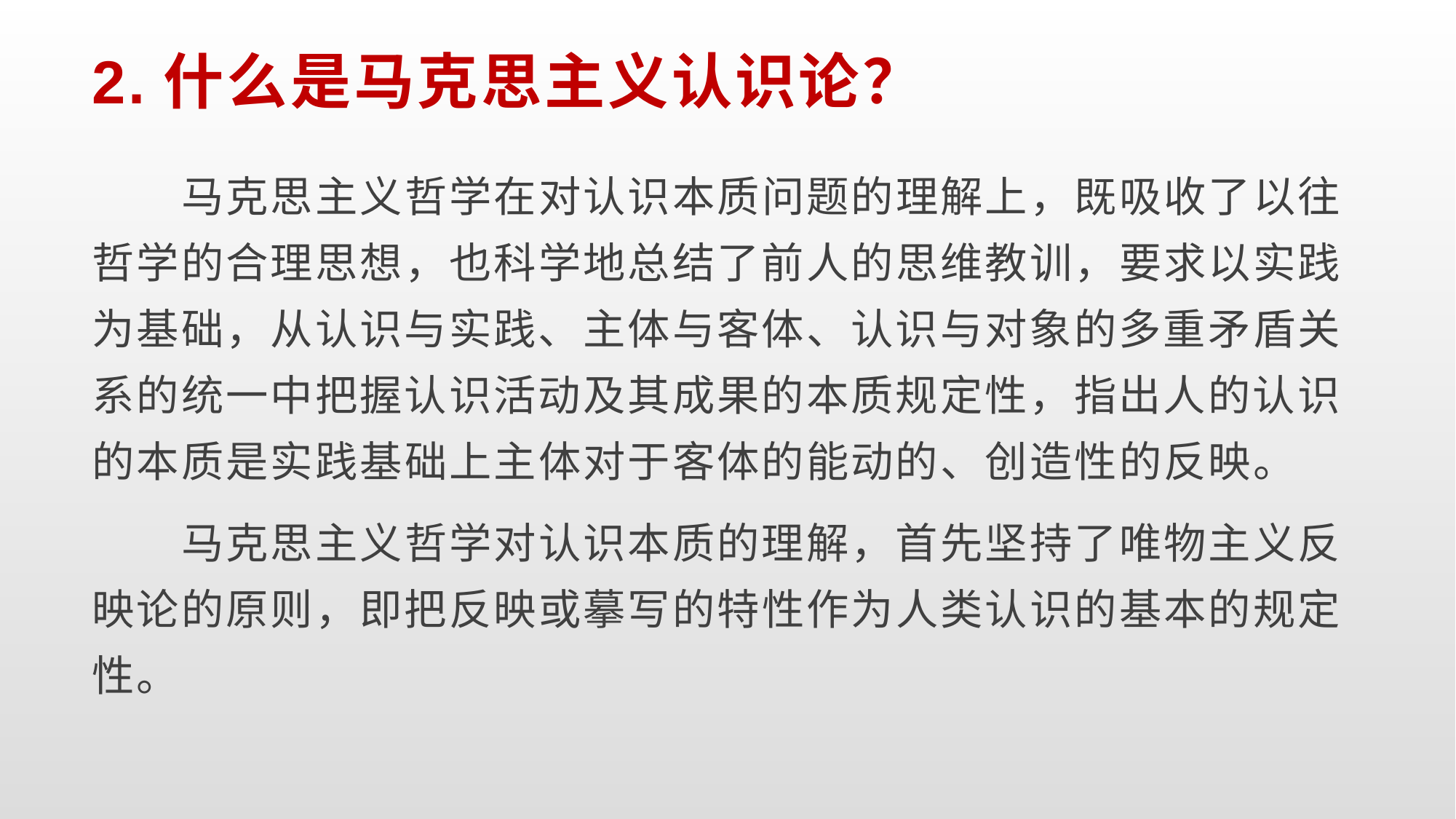

# 2.什么是马克思主义认识论？
　　马克思主义哲学在对认识本质问题的理解上，既吸收了以往哲学的合理思想，也科学地总结了前人的思维教训，要求以实践为基础，从认识与实践、主体与客体、认识与对象的多重矛盾关系的统一中把握认识活动及其成果的本质规定性，指出人的认识的本质是实践基础上主体对于客体的能动的、创造性的反映。
　　马克思主义哲学对认识本质的理解，首先坚持了唯物主义反映论的原则，即把反映或摹写的特性作为人类认识的基本的规定性。